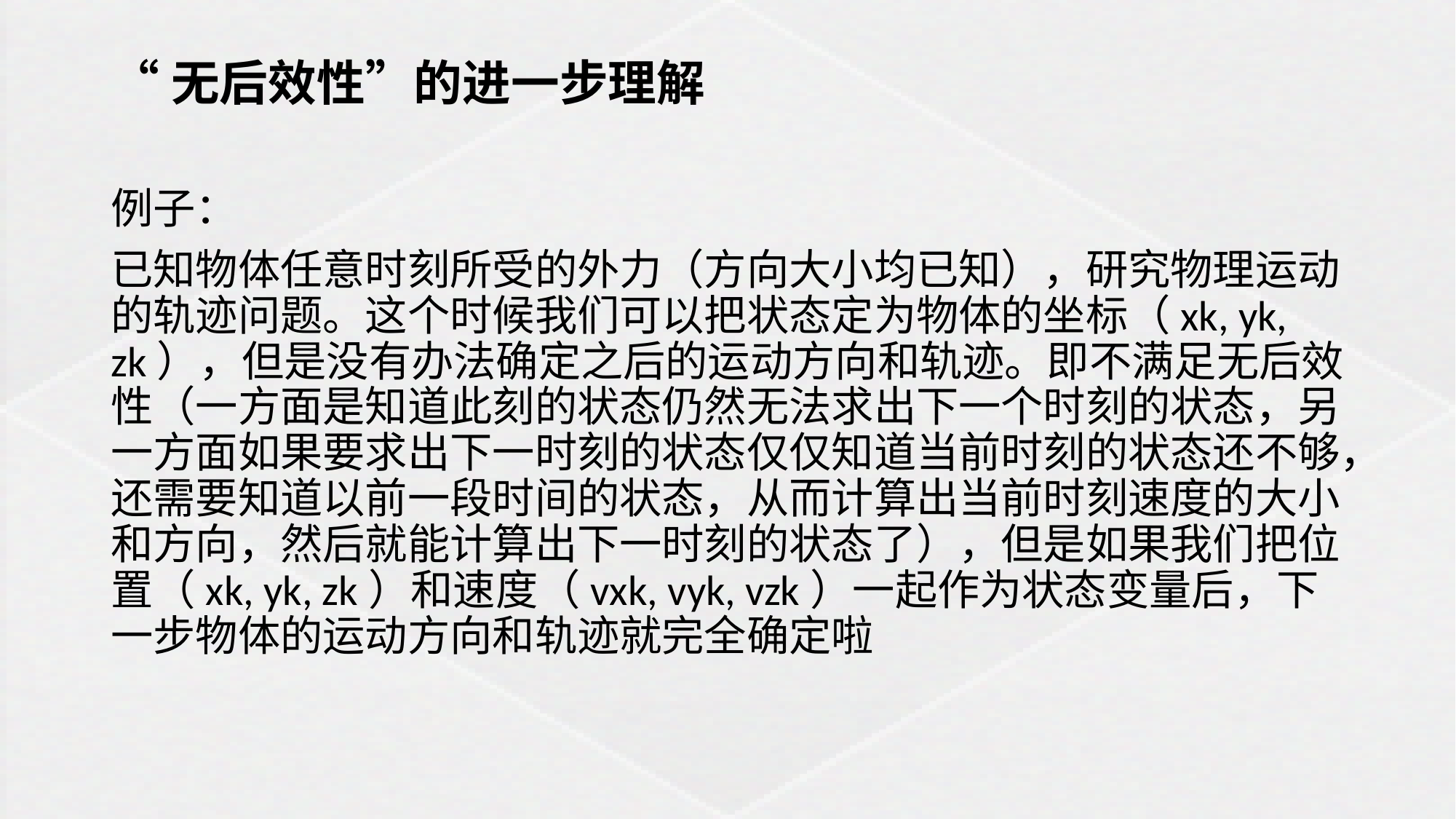

“无后效性”的进一步理解

例子：
已知物体任意时刻所受的外力（方向大小均已知），研究物理运动的轨迹问题。这个时候我们可以把状态定为物体的坐标（xk, yk, zk），但是没有办法确定之后的运动方向和轨迹。即不满足无后效性（一方面是知道此刻的状态仍然无法求出下一个时刻的状态，另一方面如果要求出下一时刻的状态仅仅知道当前时刻的状态还不够，还需要知道以前一段时间的状态，从而计算出当前时刻速度的大小和方向，然后就能计算出下一时刻的状态了），但是如果我们把位置（xk, yk, zk）和速度（vxk, vyk, vzk）一起作为状态变量后，下一步物体的运动方向和轨迹就完全确定啦